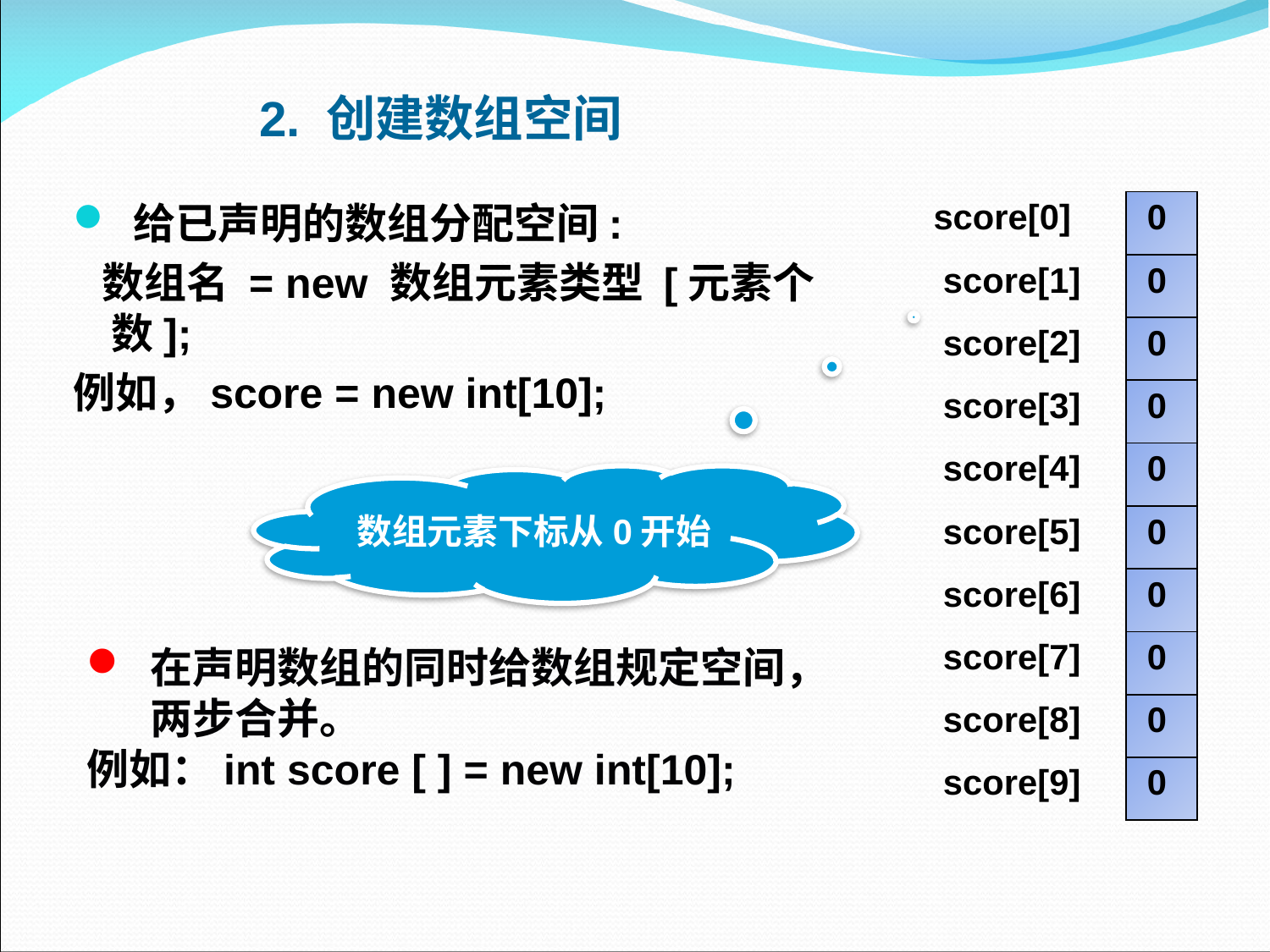

# 2. 创建数组空间
 给已声明的数组分配空间:
  数组名 = new 数组元素类型 [元素个数];
例如，score = new int[10];

| score[0] | 0 |
| --- | --- |
| score[1] | 0 |
| score[2] | 0 |
| score[3] | 0 |
| score[4] | 0 |
| score[5] | 0 |
| score[6] | 0 |
| score[7] | 0 |
| score[8] | 0 |
| score[9] | 0 |
数组元素下标从0开始
在声明数组的同时给数组规定空间，两步合并。
例如：int score [ ] = new int[10];